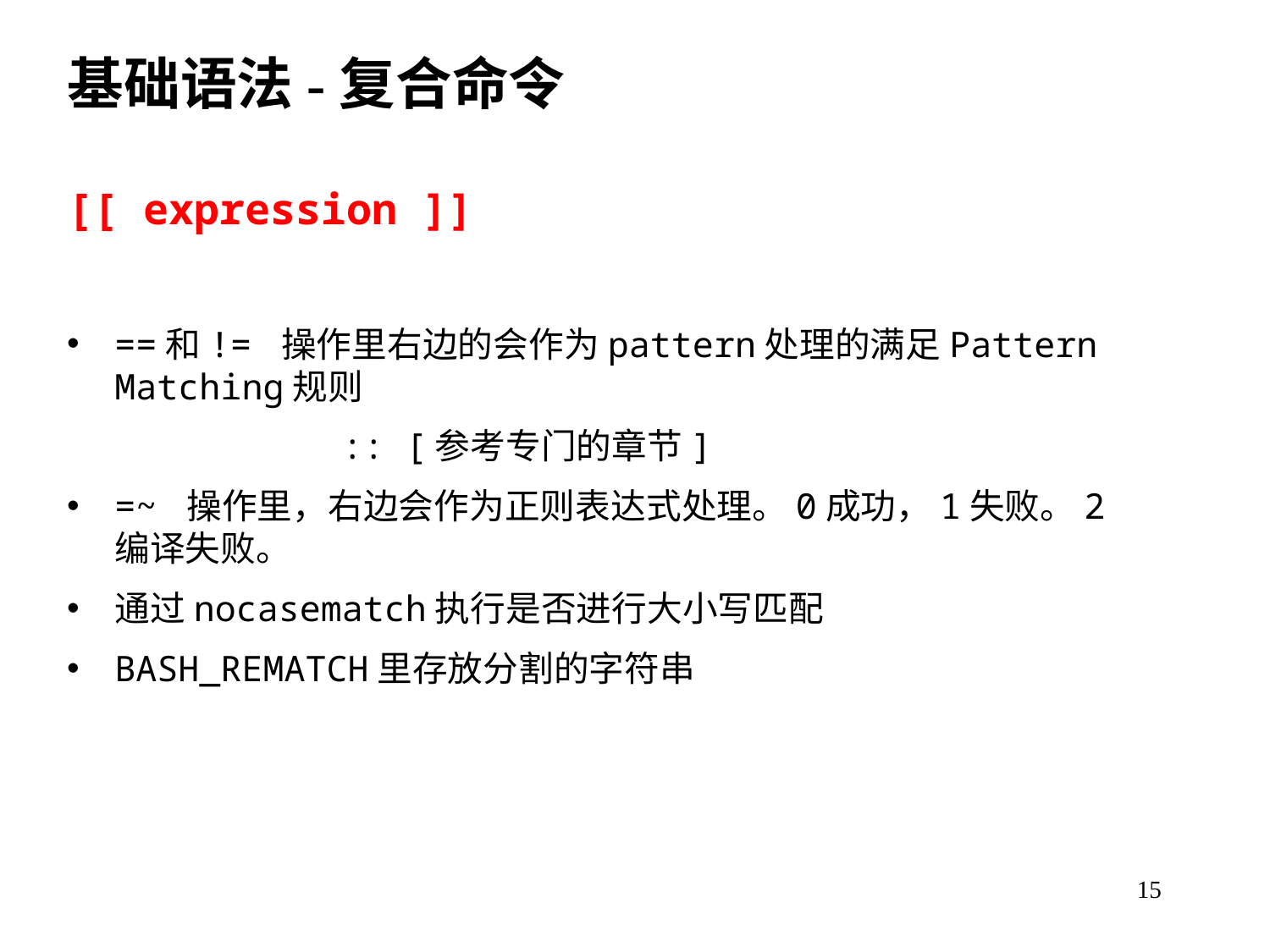

基础语法-复合命令
[[ expression ]]
==和!= 操作里右边的会作为pattern处理的满足Pattern Matching规则
	       :: [参考专门的章节]
=~ 操作里，右边会作为正则表达式处理。0成功，1失败。2编译失败。
通过nocasematch执行是否进行大小写匹配
BASH_REMATCH里存放分割的字符串
15